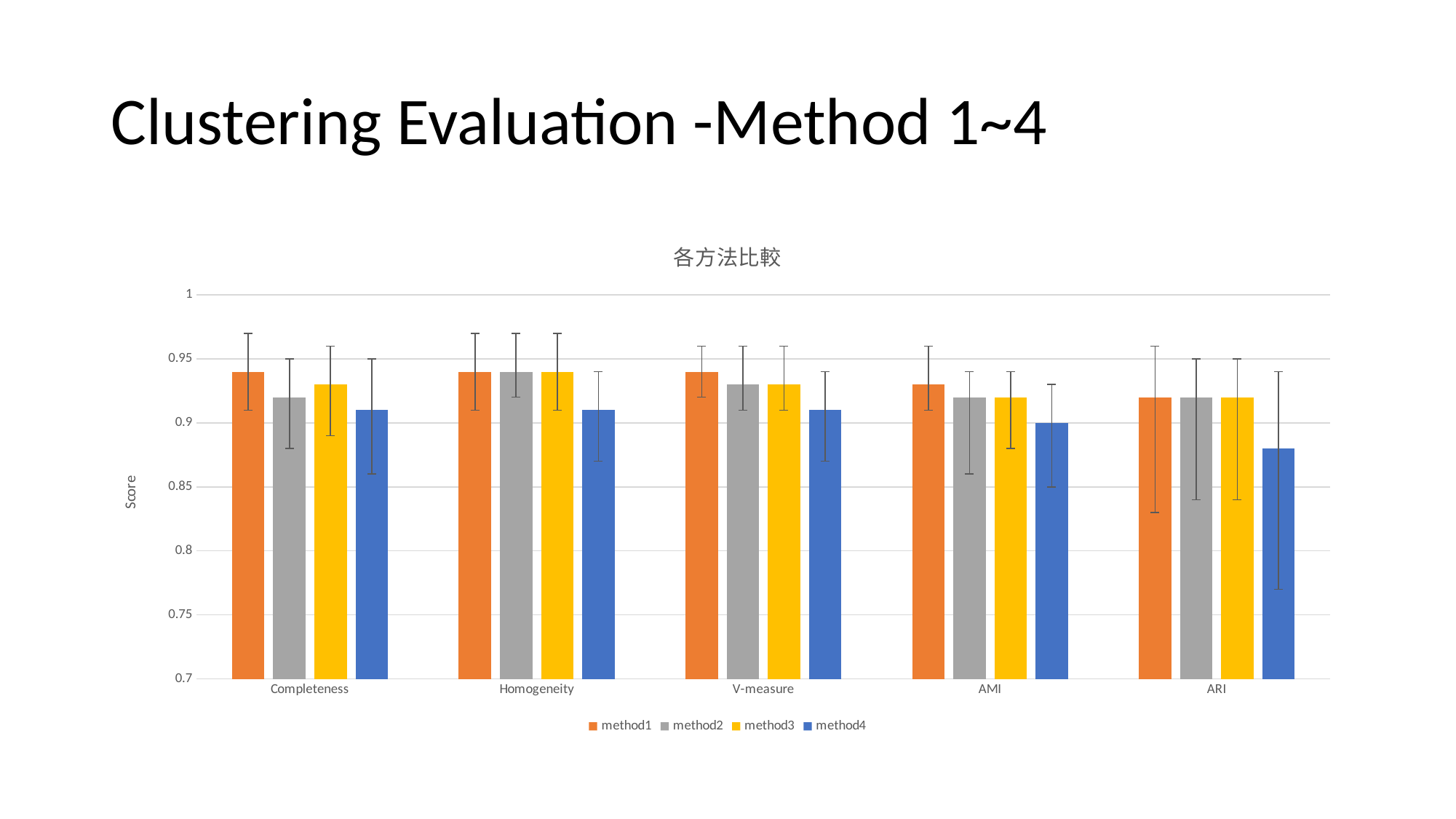

# Clustering Evaluation -Method 1~4

### Chart: 各方法比較

| Category | method1 | method2 | method3 | method4 |
|---|---|---|---|---|
| Completeness | 0.94 | 0.92 | 0.93 | 0.91 |
| Homogeneity | 0.94 | 0.94 | 0.94 | 0.91 |
| V-measure | 0.94 | 0.93 | 0.93 | 0.91 |
| AMI | 0.93 | 0.92 | 0.92 | 0.9 |
| ARI | 0.92 | 0.92 | 0.92 | 0.88 |